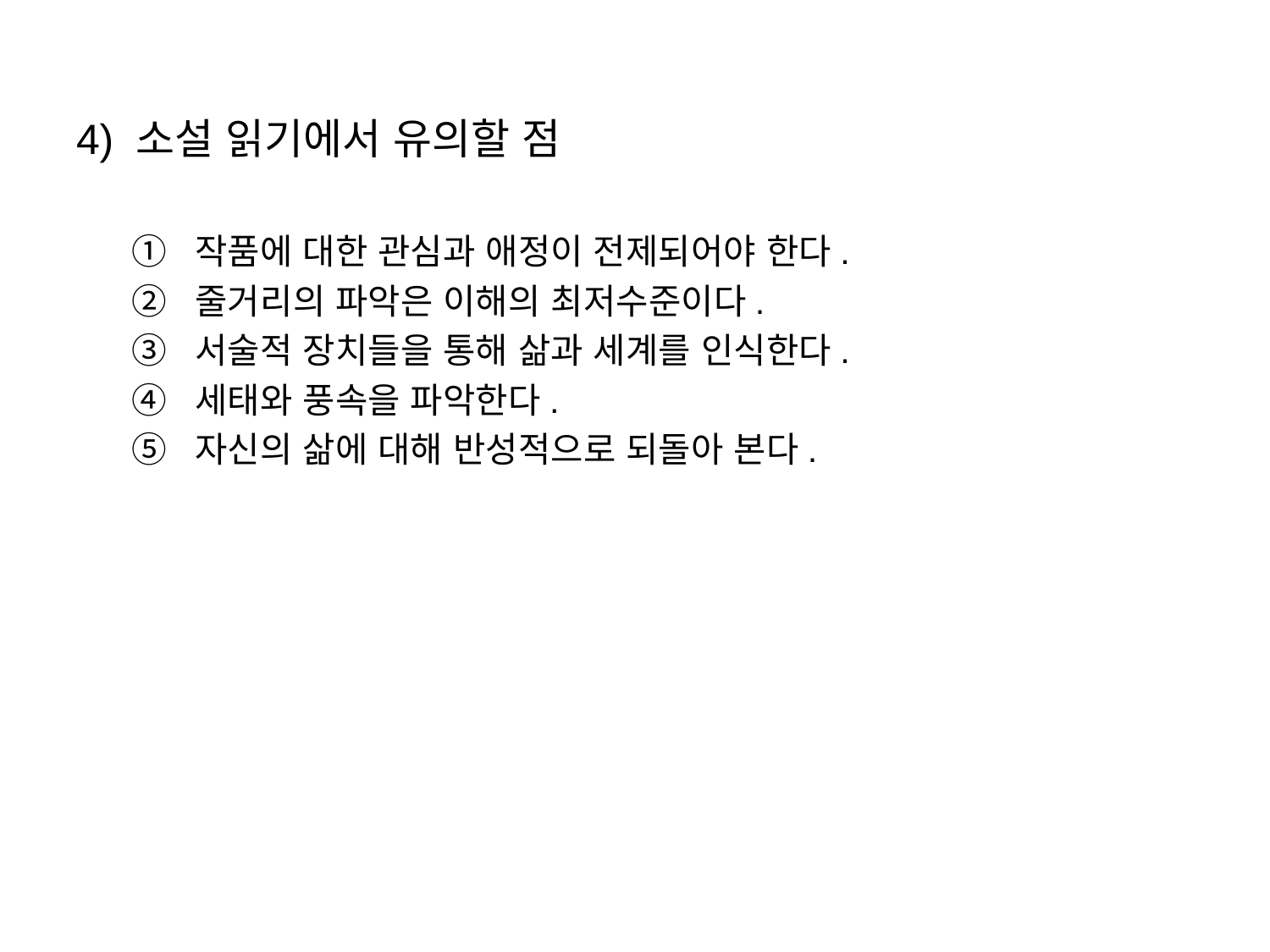

4) 소설 읽기에서 유의할 점

작품에 대한 관심과 애정이 전제되어야 한다.
줄거리의 파악은 이해의 최저수준이다.
서술적 장치들을 통해 삶과 세계를 인식한다.
세태와 풍속을 파악한다.
자신의 삶에 대해 반성적으로 되돌아 본다.